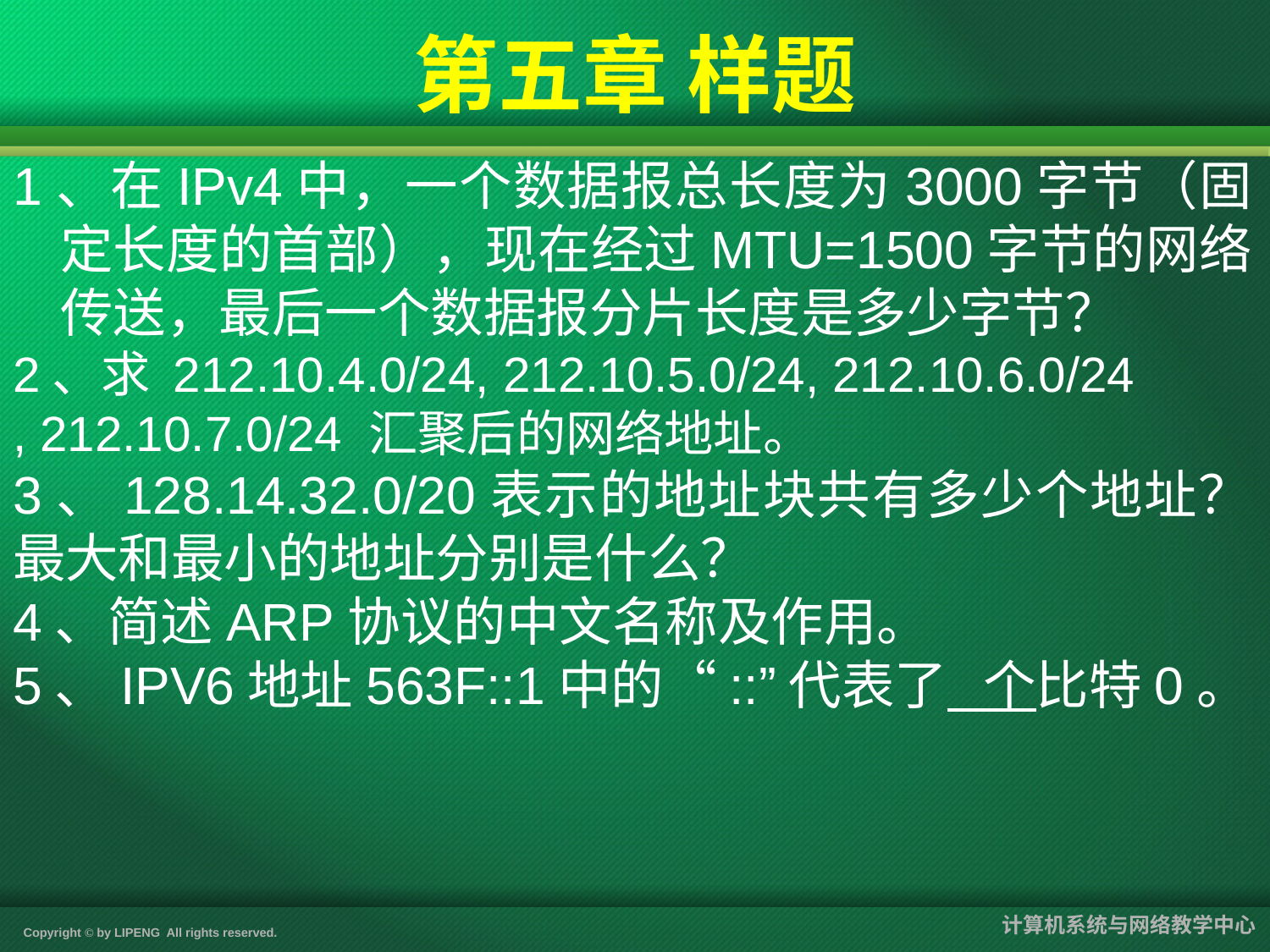

#
第五章 样题
1、在IPv4中，一个数据报总长度为3000字节（固定长度的首部），现在经过MTU=1500字节的网络传送，最后一个数据报分片长度是多少字节？
2、求 212.10.4.0/24, 212.10.5.0/24, 212.10.6.0/24
, 212.10.7.0/24 汇聚后的网络地址。
3、128.14.32.0/20表示的地址块共有多少个地址？最大和最小的地址分别是什么？
4、简述ARP协议的中文名称及作用。
5、IPV6地址563F::1中的“::”代表了   个比特0。